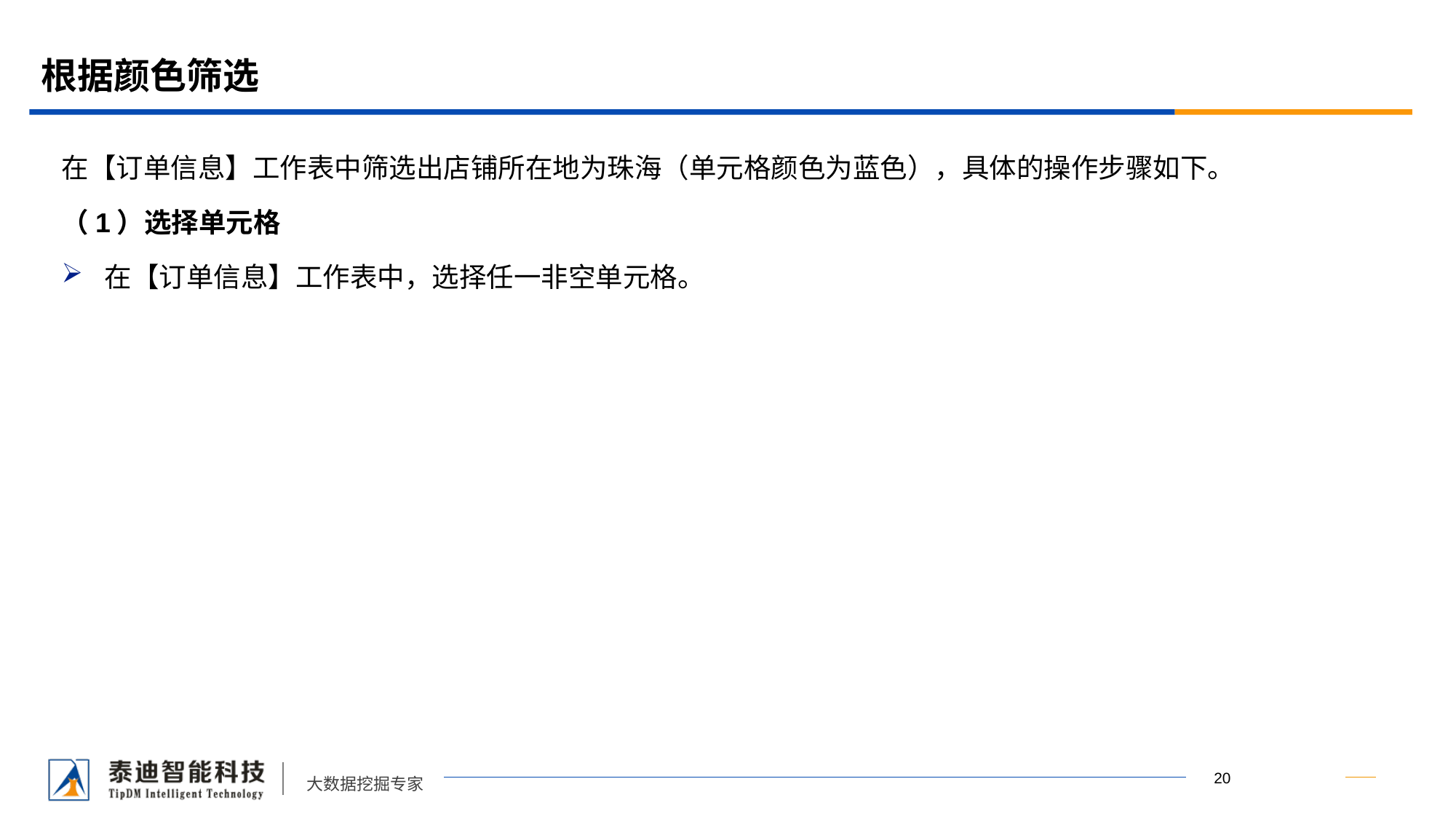

# 根据颜色筛选
在【订单信息】工作表中筛选出店铺所在地为珠海（单元格颜色为蓝色），具体的操作步骤如下。
（1）选择单元格
在【订单信息】工作表中，选择任一非空单元格。